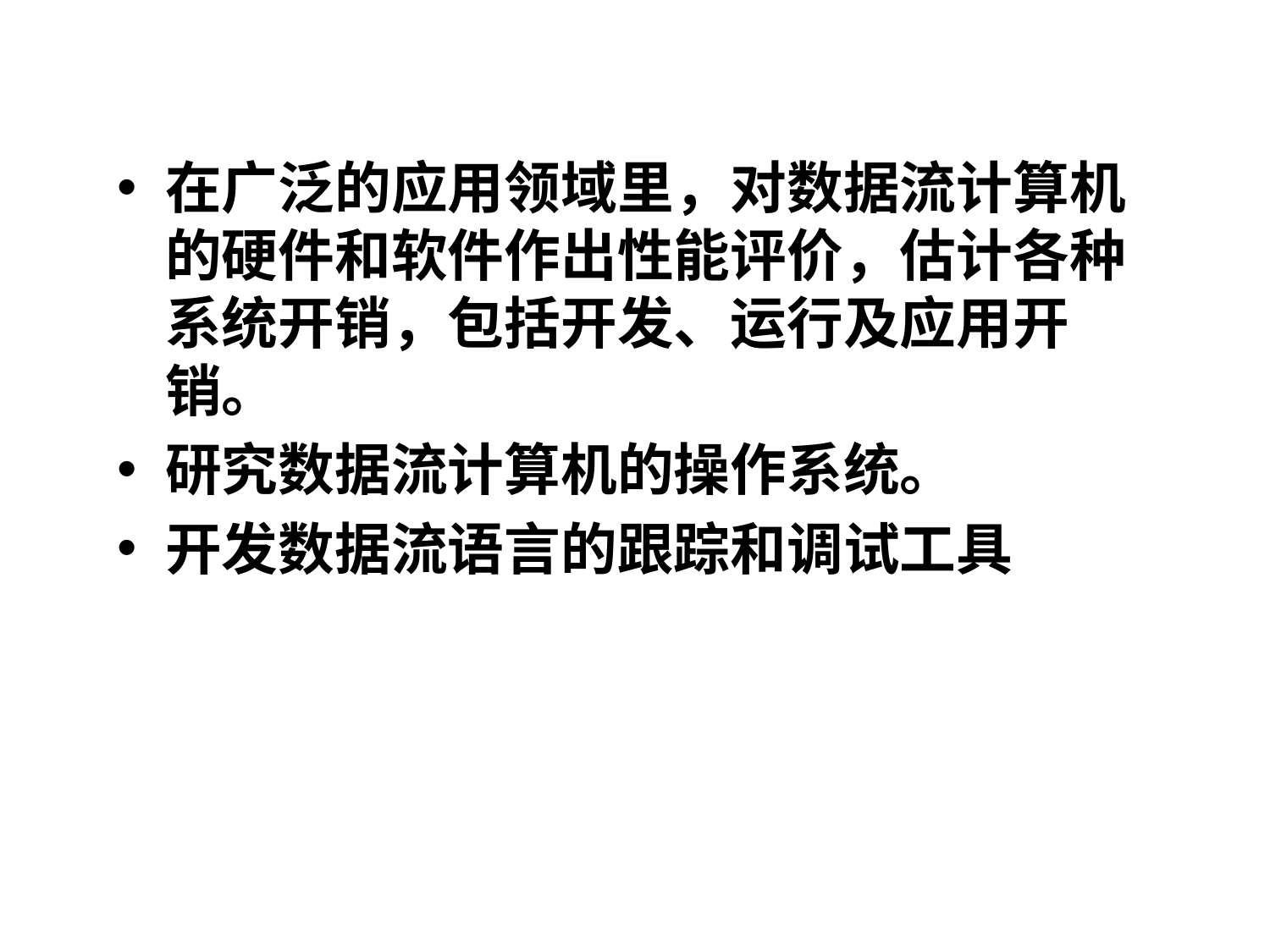

在广泛的应用领域里，对数据流计算机的硬件和软件作出性能评价，估计各种系统开销，包括开发、运行及应用开销。
研究数据流计算机的操作系统。
开发数据流语言的跟踪和调试工具